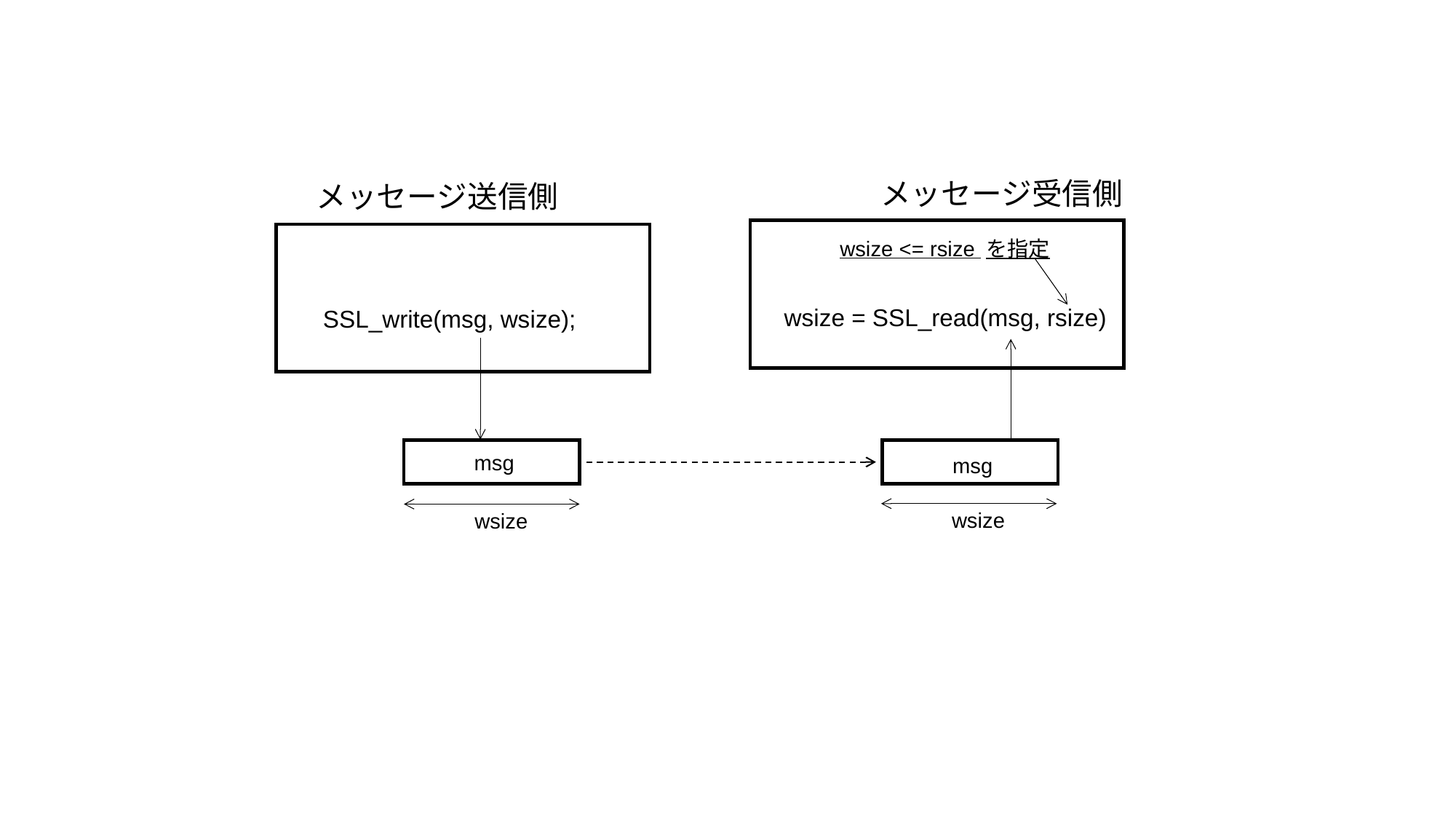

メッセージ受信側
メッセージ送信側

wsize <= rsize を指定

wsize = SSL_read(msg, rsize)
SSL_write(msg, wsize);

msg
msg
wsize
wsize